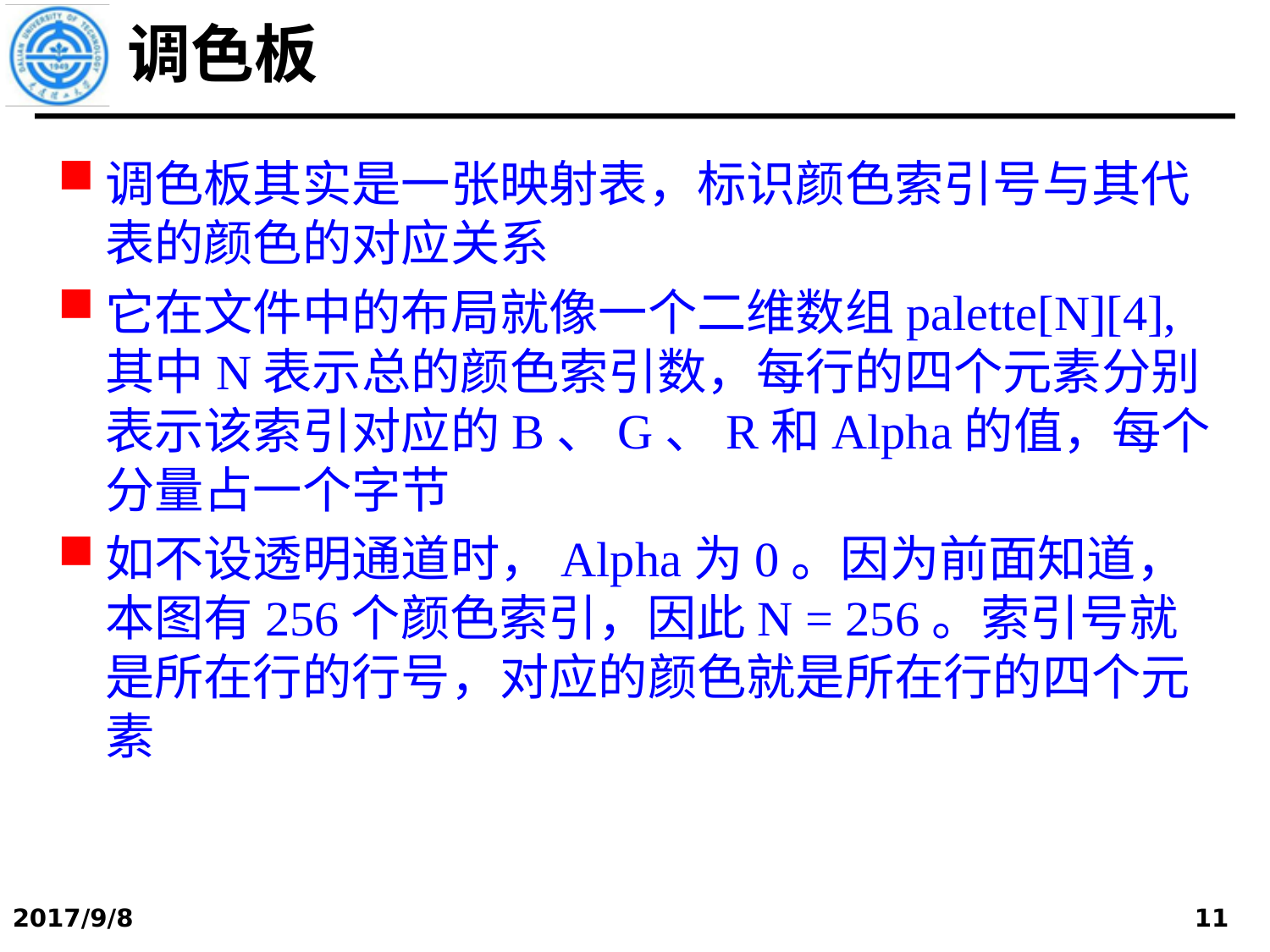

# 调色板
调色板其实是一张映射表，标识颜色索引号与其代表的颜色的对应关系
它在文件中的布局就像一个二维数组palette[N][4],其中N表示总的颜色索引数，每行的四个元素分别表示该索引对应的B、G、R和Alpha的值，每个分量占一个字节
如不设透明通道时，Alpha为0。因为前面知道，本图有256个颜色索引，因此N = 256。索引号就是所在行的行号，对应的颜色就是所在行的四个元素